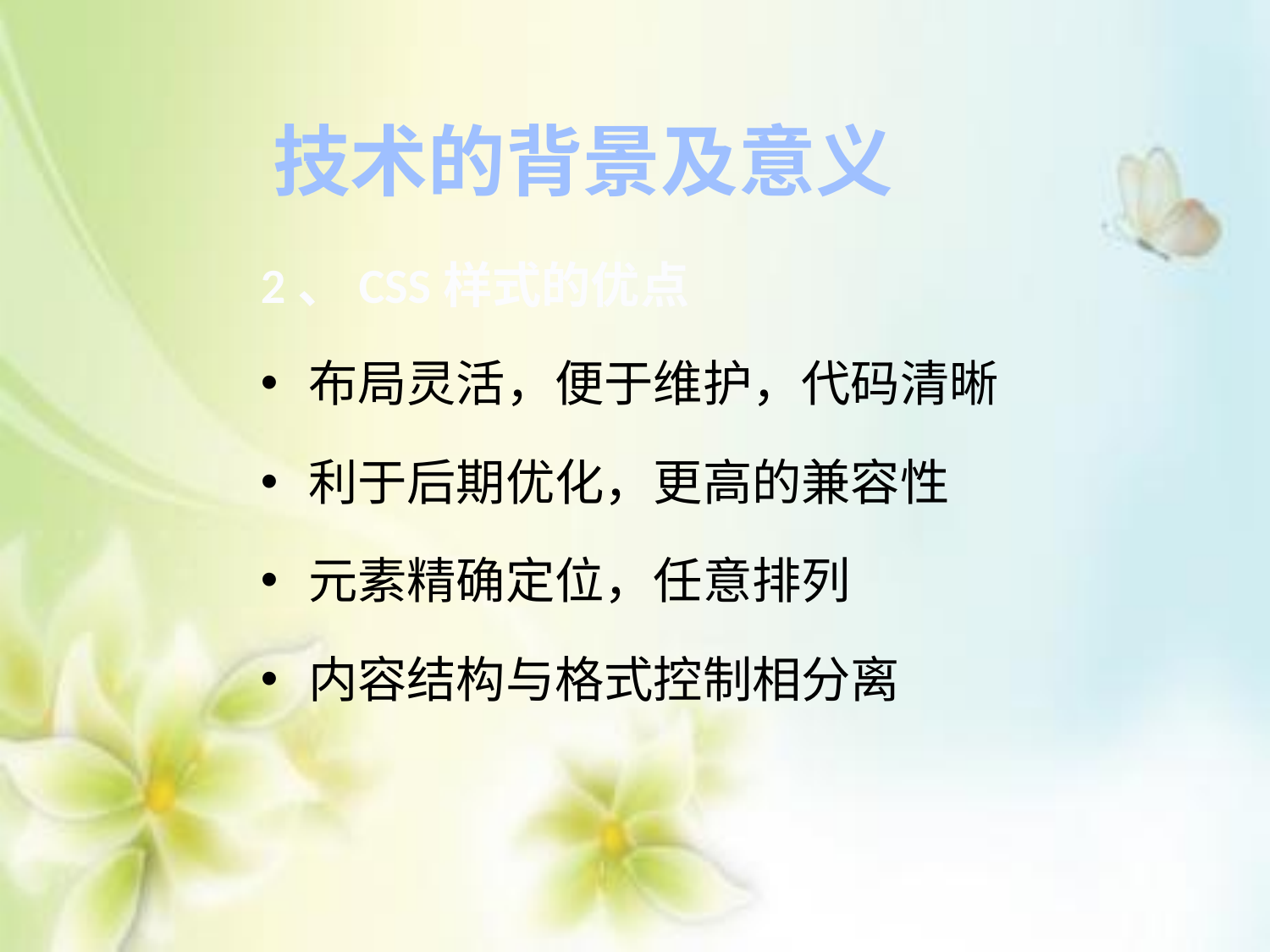

# 技术的背景及意义
2、CSS样式的优点
布局灵活，便于维护，代码清晰
利于后期优化，更高的兼容性
元素精确定位，任意排列
内容结构与格式控制相分离